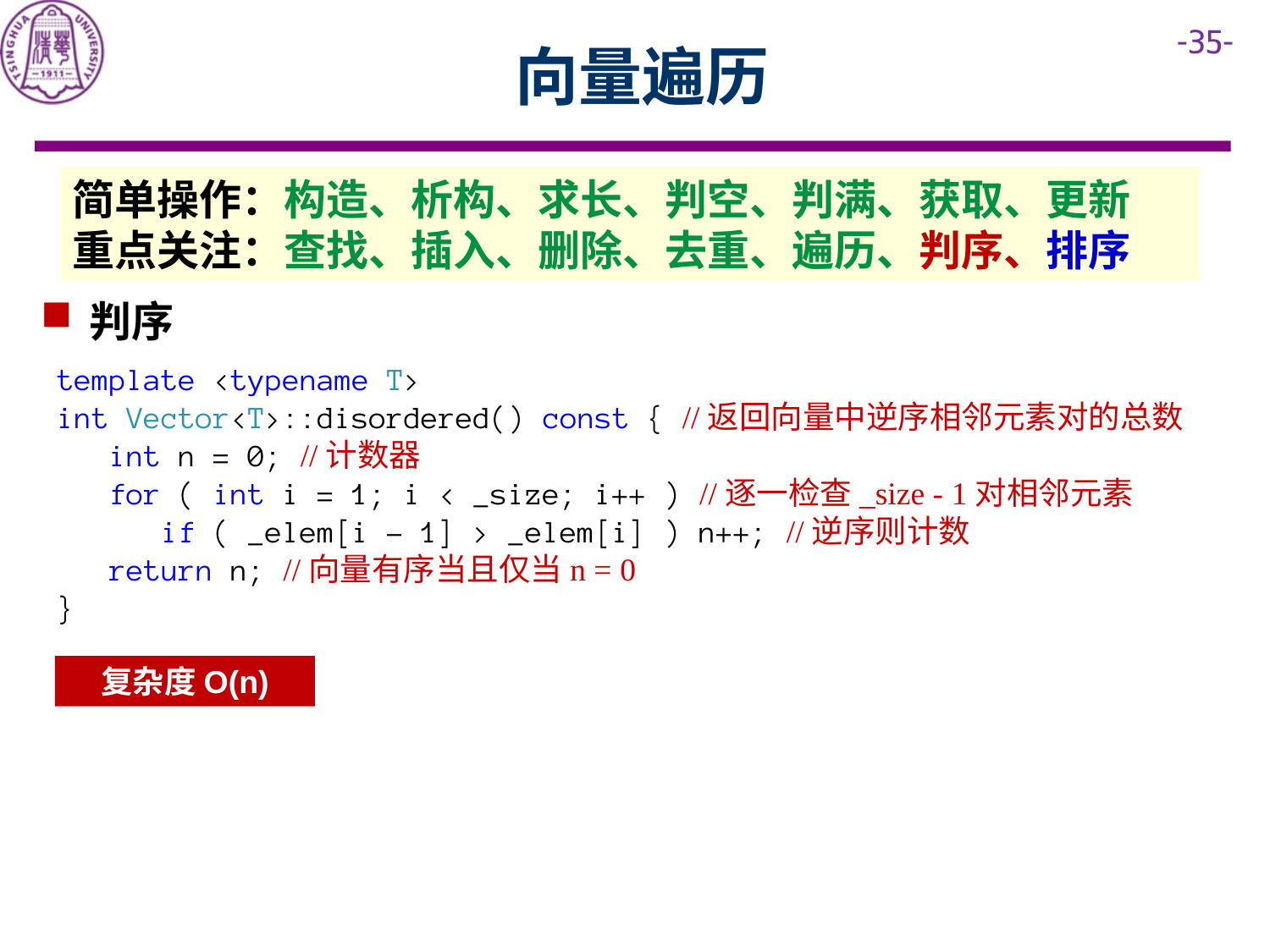

# 向量遍历
简单操作：构造、析构、求长、判空、判满、获取、更新
重点关注：查找、插入、删除、去重、遍历、判序、排序
判序
template <typename T>
int Vector<T>::disordered() const { //返回向量中逆序相邻元素对的总数
   int n = 0; //计数器
   for ( int i = 1; i < _size; i++ ) //逐一检查_size - 1对相邻元素
      if ( _elem[i - 1] > _elem[i] ) n++; //逆序则计数
   return n; //向量有序当且仅当n = 0
}
复杂度O(n)